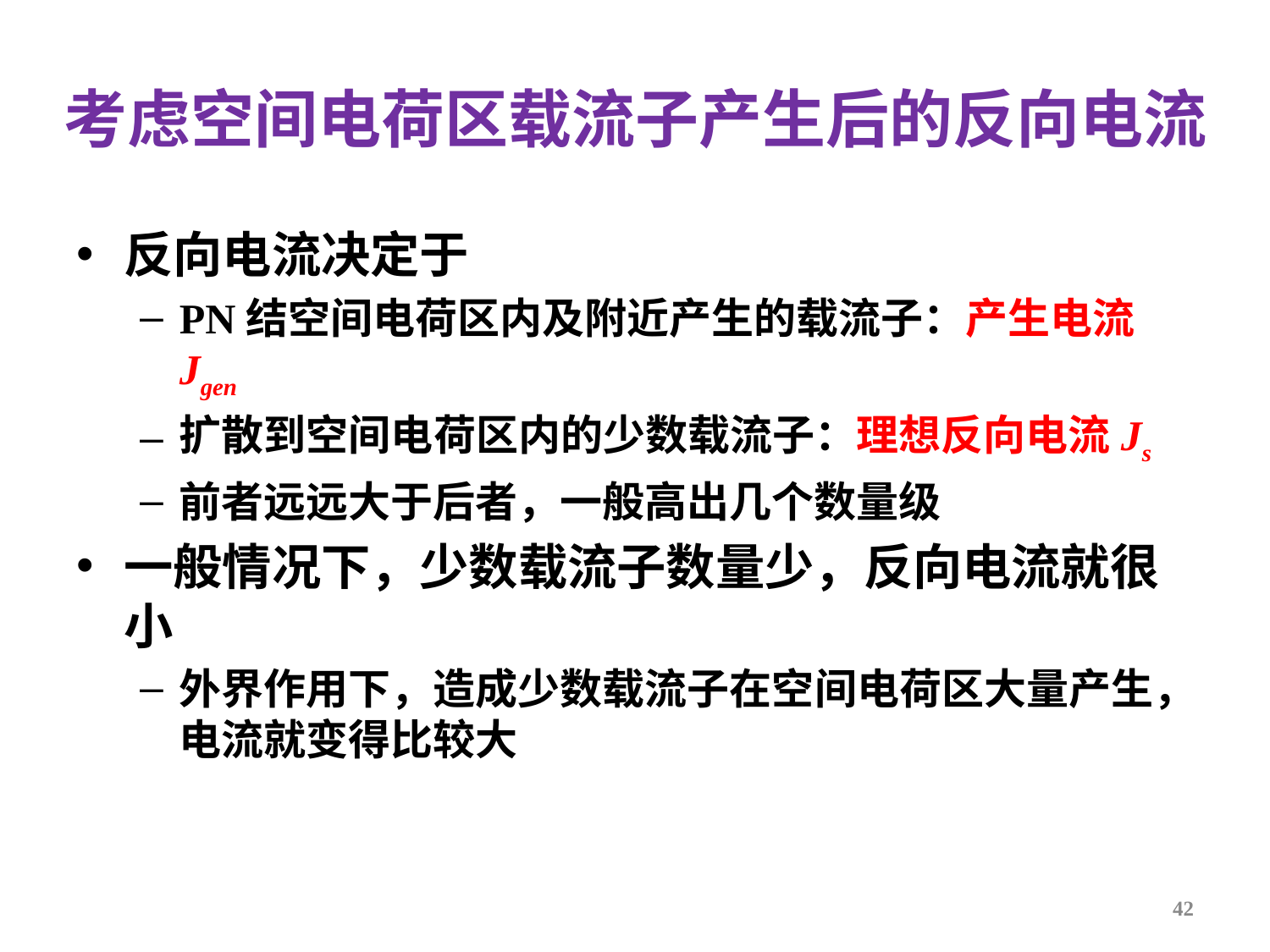

# 考虑空间电荷区载流子产生后的反向电流
反向电流决定于
PN结空间电荷区内及附近产生的载流子：产生电流Jgen
扩散到空间电荷区内的少数载流子：理想反向电流Js
前者远远大于后者，一般高出几个数量级
一般情况下，少数载流子数量少，反向电流就很小
外界作用下，造成少数载流子在空间电荷区大量产生，电流就变得比较大

42